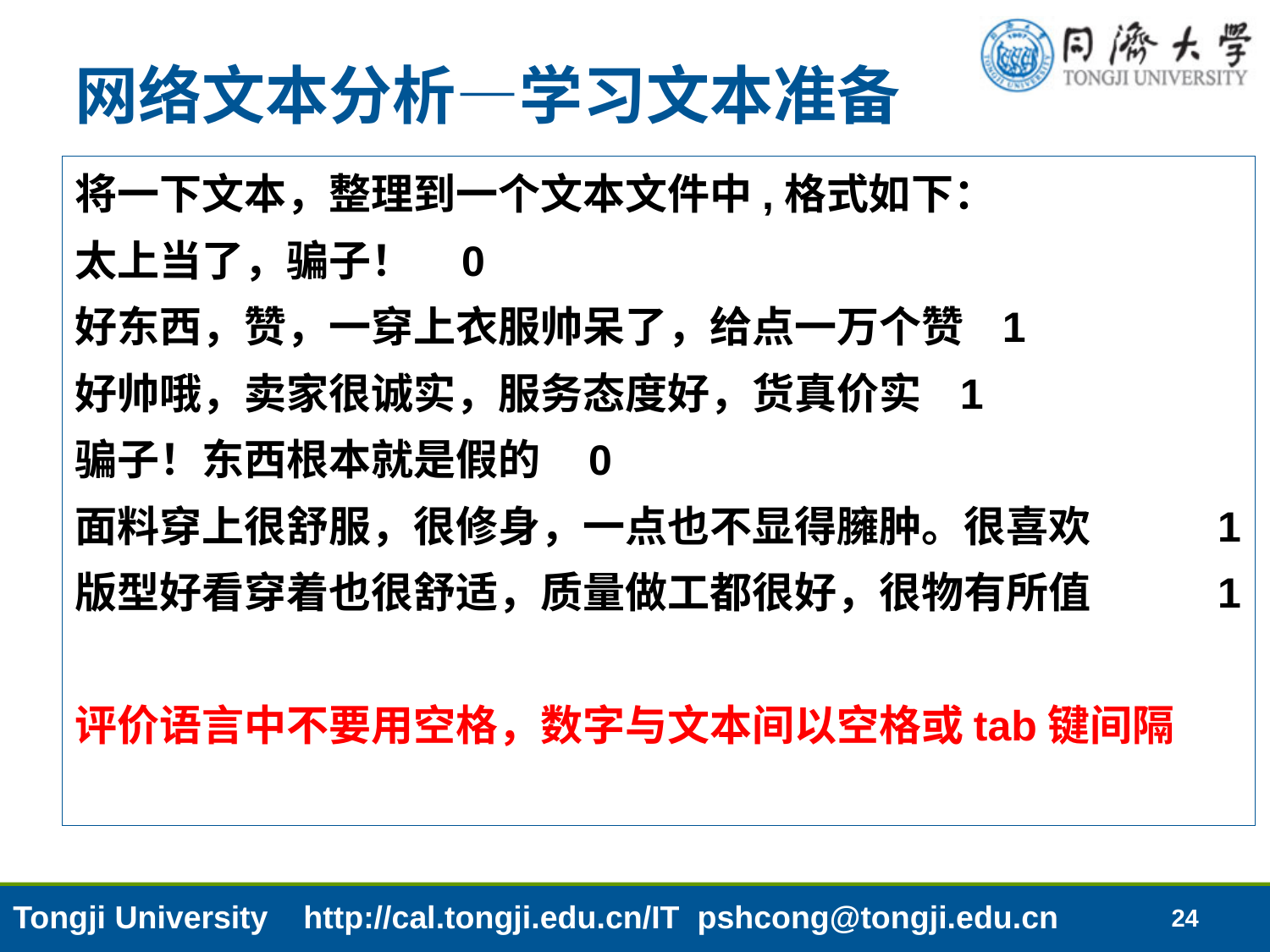

# 网络文本分析—学习文本准备
将一下文本，整理到一个文本文件中,格式如下：
太上当了，骗子！    0
好东西，赞，一穿上衣服帅呆了，给点一万个赞   1
好帅哦，卖家很诚实，服务态度好，货真价实   1
骗子！东西根本就是假的    0
面料穿上很舒服，很修身，一点也不显得臃肿。很喜欢	1
版型好看穿着也很舒适，质量做工都很好，很物有所值	1

评价语言中不要用空格，数字与文本间以空格或tab键间隔